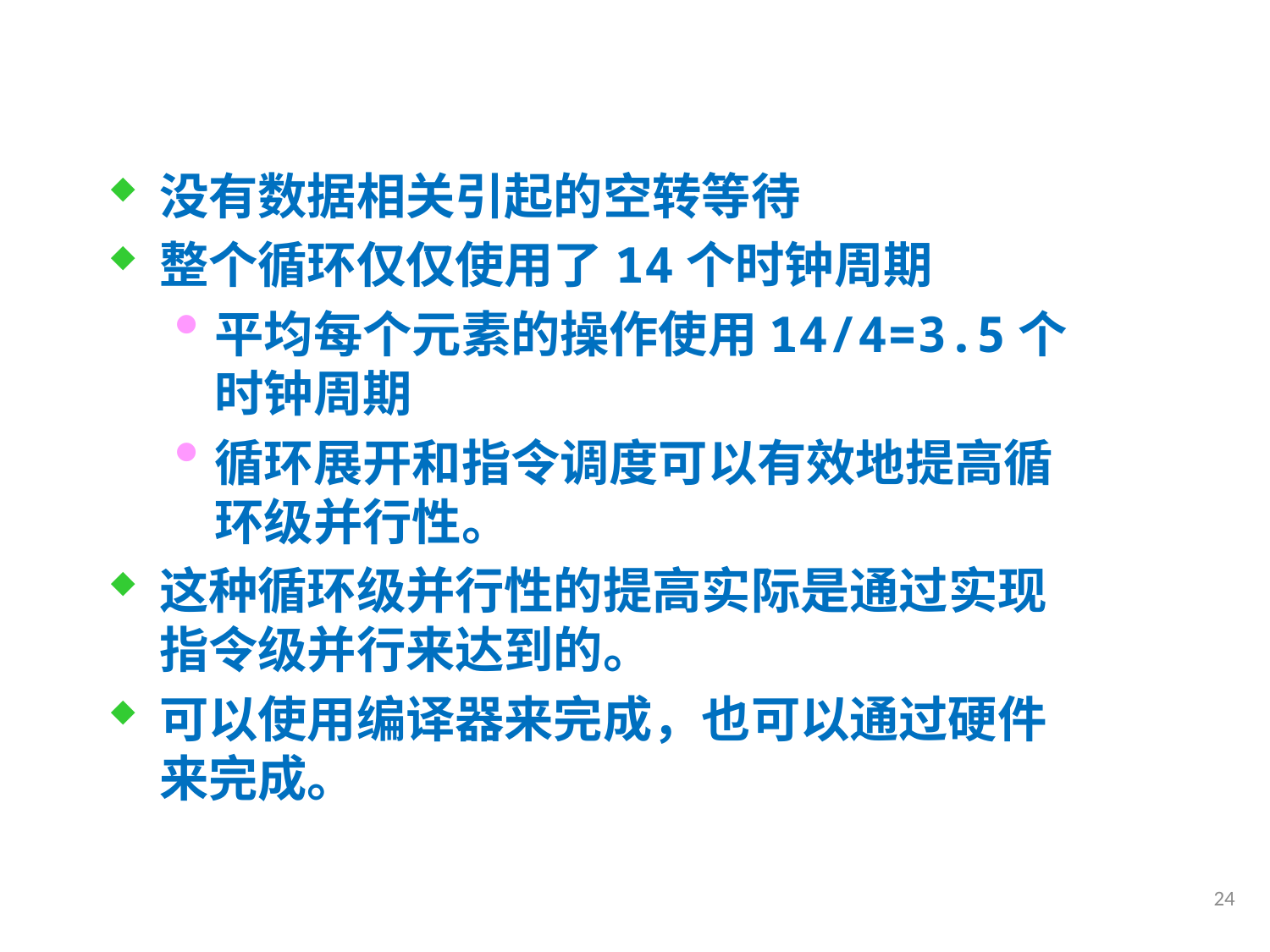

没有数据相关引起的空转等待
整个循环仅仅使用了14个时钟周期
平均每个元素的操作使用14/4=3.5个时钟周期
循环展开和指令调度可以有效地提高循环级并行性。
这种循环级并行性的提高实际是通过实现指令级并行来达到的。
可以使用编译器来完成，也可以通过硬件来完成。
结果分析：
24